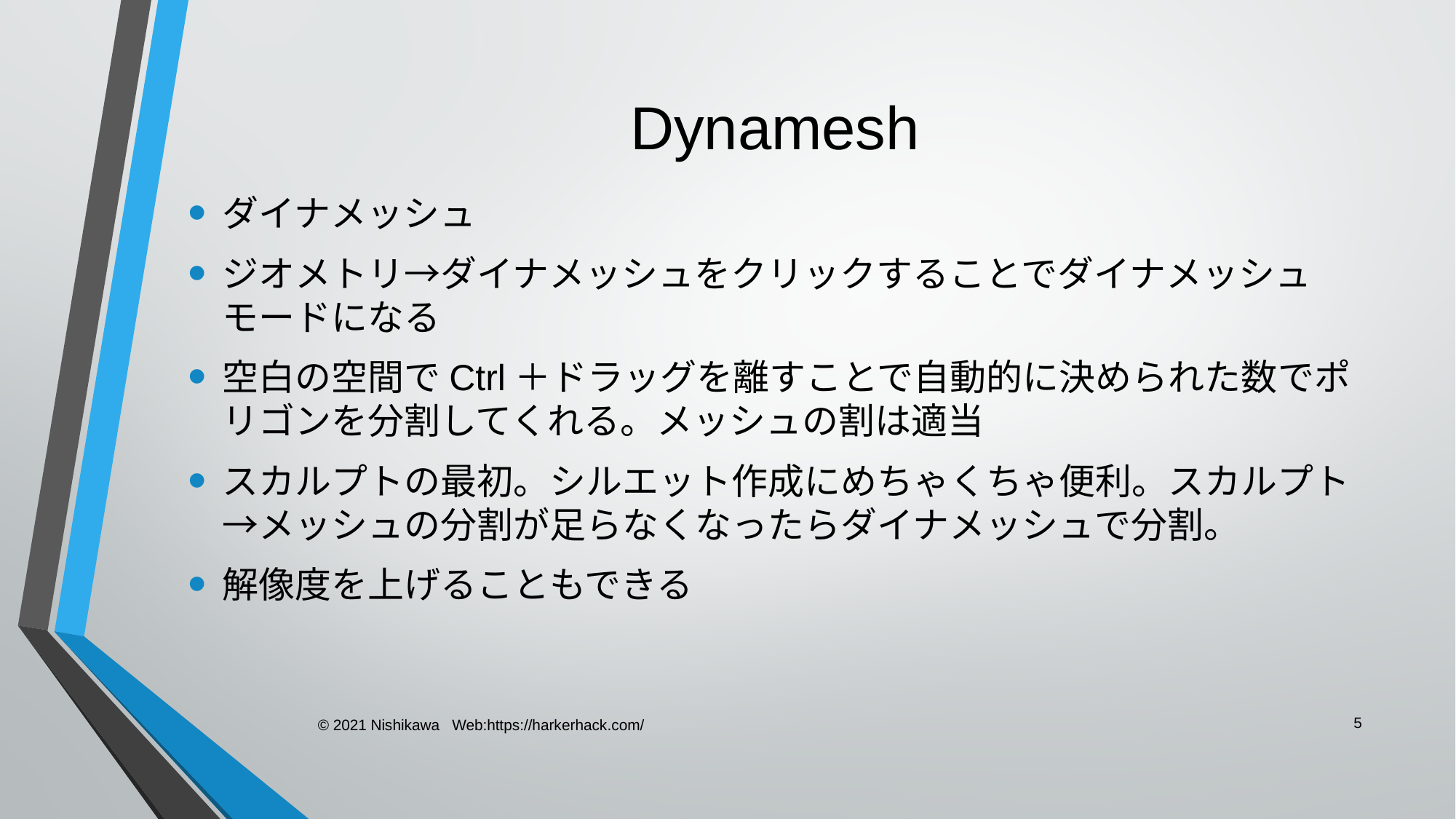

# Dynamesh
ダイナメッシュ
ジオメトリ→ダイナメッシュをクリックすることでダイナメッシュモードになる
空白の空間でCtrl＋ドラッグを離すことで自動的に決められた数でポリゴンを分割してくれる。メッシュの割は適当
スカルプトの最初。シルエット作成にめちゃくちゃ便利。スカルプト→メッシュの分割が足らなくなったらダイナメッシュで分割。
解像度を上げることもできる
5
© 2021 Nishikawa   Web:https://harkerhack.com/